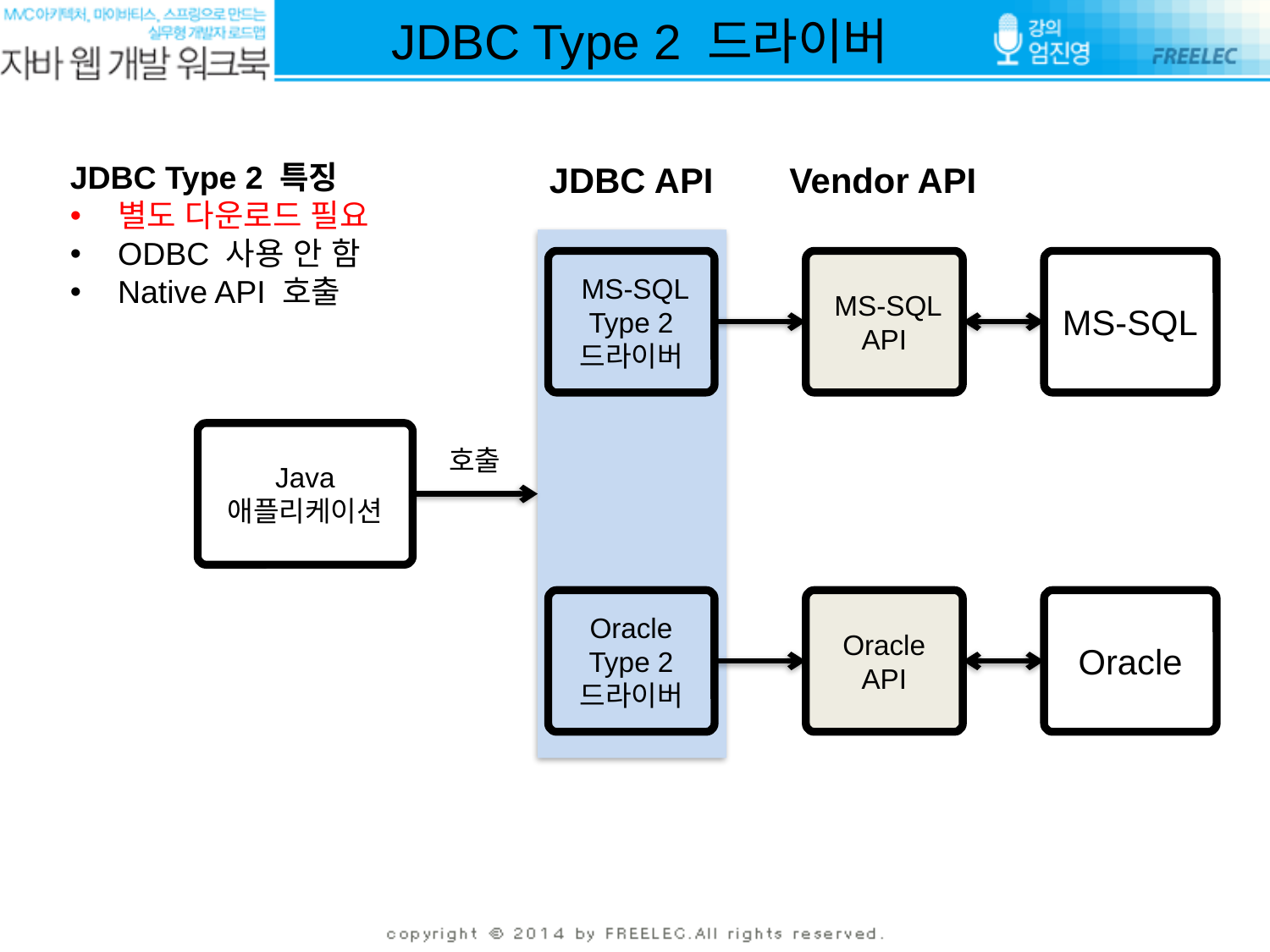

JDBC Type 2 드라이버
JDBC API
Vendor API
JDBC Type 2 특징
별도 다운로드 필요
ODBC 사용 안 함
Native API 호출

 MS-SQL
Type 2
드라이버
 MS-SQL
API
MS-SQL
Java
애플리케이션
호출
Oracle
Type 2
드라이버
Oracle
API
Oracle